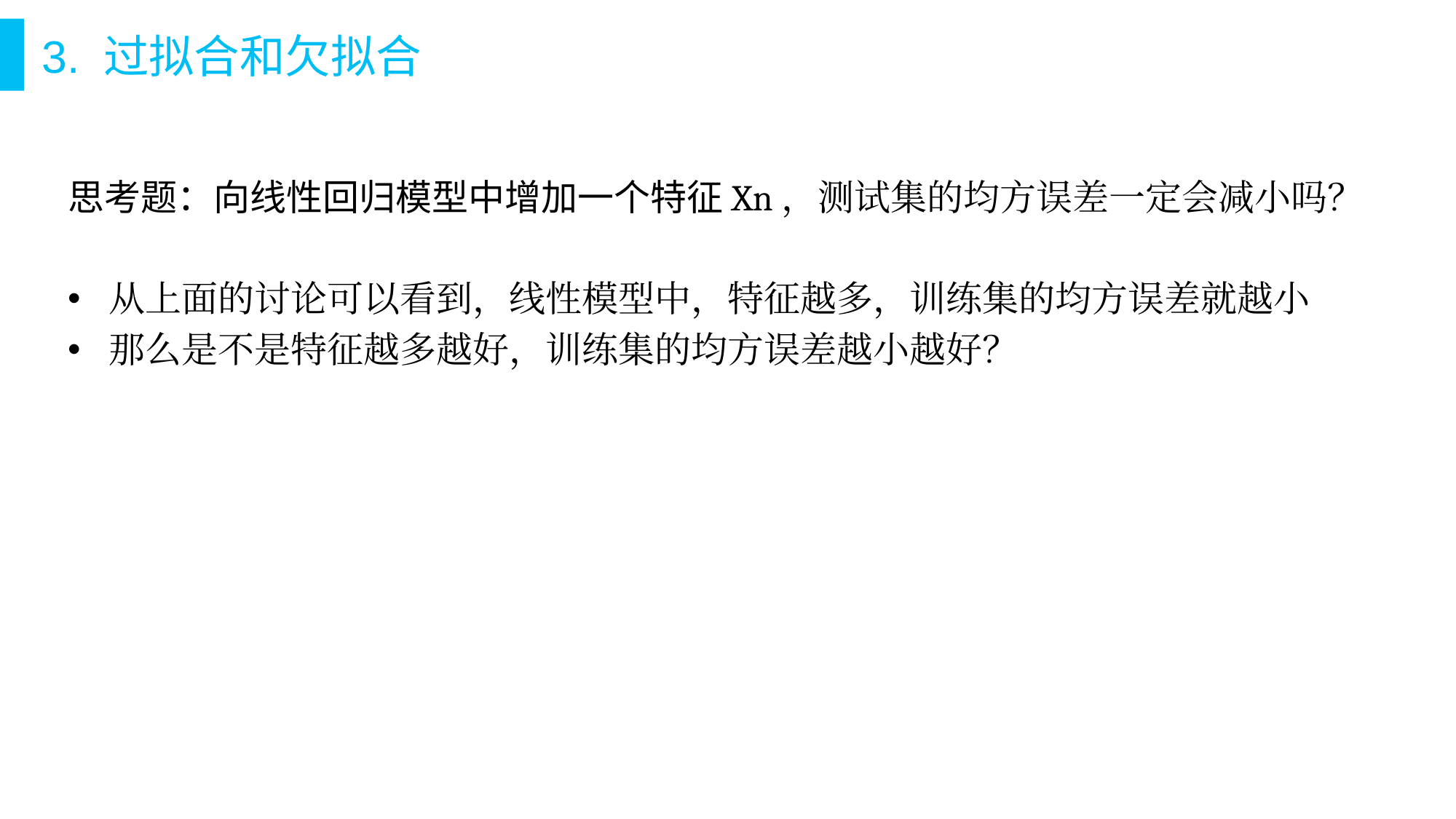

# 3. 过拟合和欠拟合
思考题：向线性回归模型中增加一个特征Xn，测试集的均方误差一定会减小吗？

从上面的讨论可以看到，线性模型中，特征越多，训练集的均方误差就越小
那么是不是特征越多越好，训练集的均方误差越小越好？